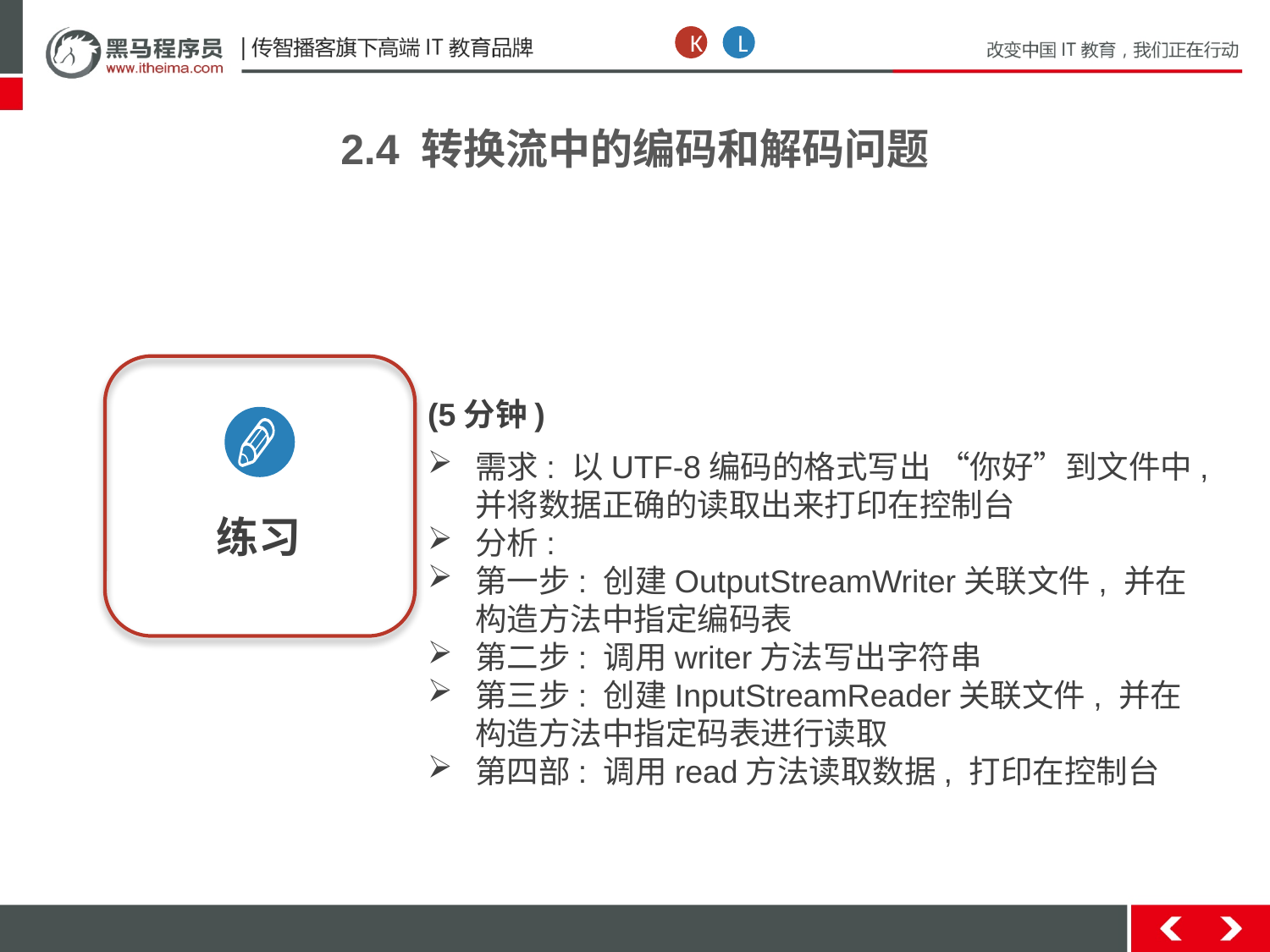

K
L
2.4 转换流中的编码和解码问题

练习
(5分钟)
需求: 以UTF-8编码的格式写出 “你好”到文件中, 并将数据正确的读取出来打印在控制台
分析:
第一步: 创建OutputStreamWriter关联文件, 并在构造方法中指定编码表
第二步: 调用writer方法写出字符串
第三步: 创建InputStreamReader关联文件, 并在构造方法中指定码表进行读取
第四部: 调用read方法读取数据, 打印在控制台